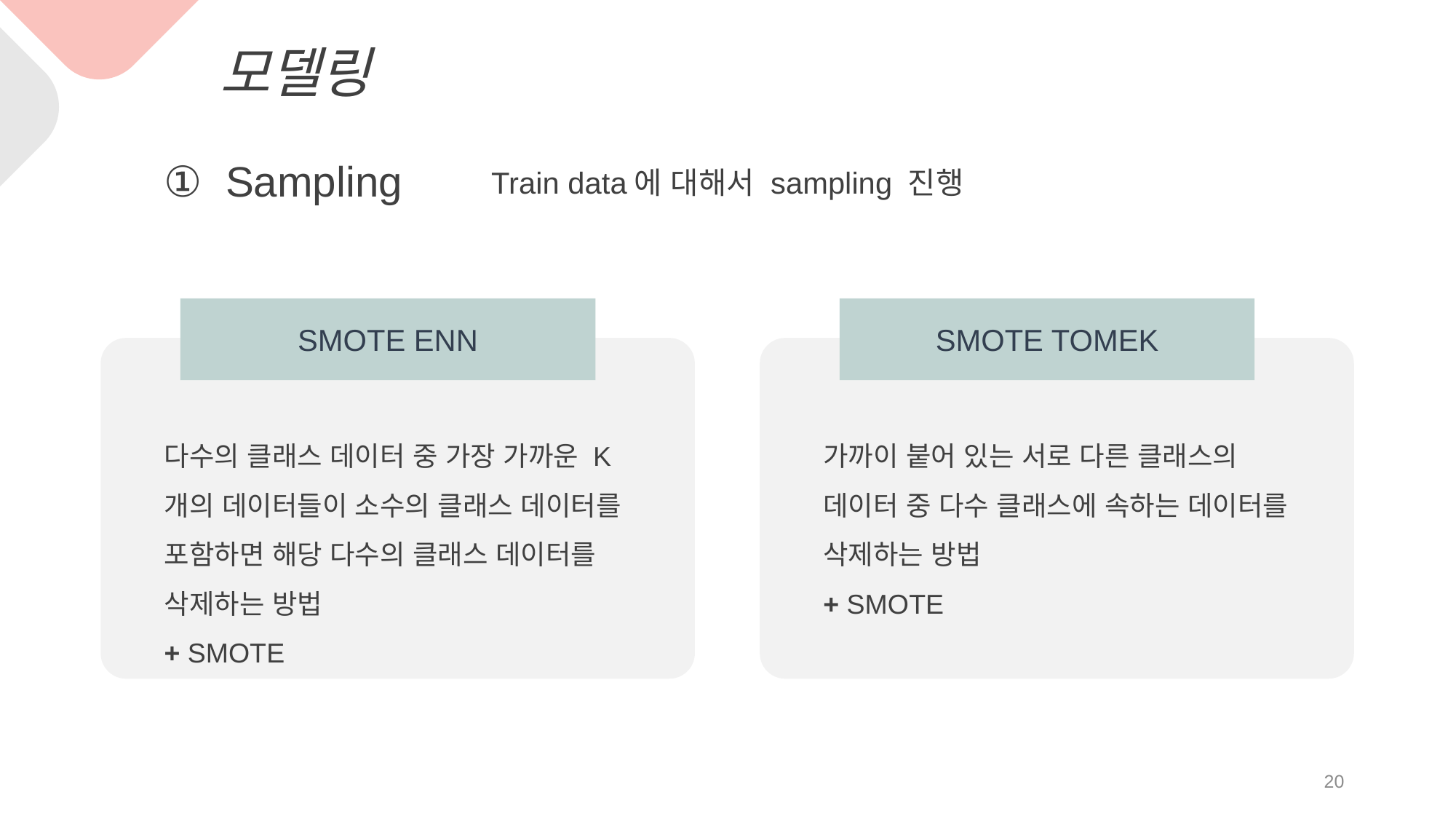

모델링
①  Sampling
Train data에 대해서 sampling 진행
SMOTE ENN
SMOTE TOMEK

다수의 클래스 데이터 중 가장 가까운 K개의 데이터들이 소수의 클래스 데이터를 포함하면 해당 다수의 클래스 데이터를 삭제하는 방법
+ SMOTE
가까이 붙어 있는 서로 다른 클래스의 데이터 중 다수 클래스에 속하는 데이터를 삭제하는 방법
+ SMOTE
20